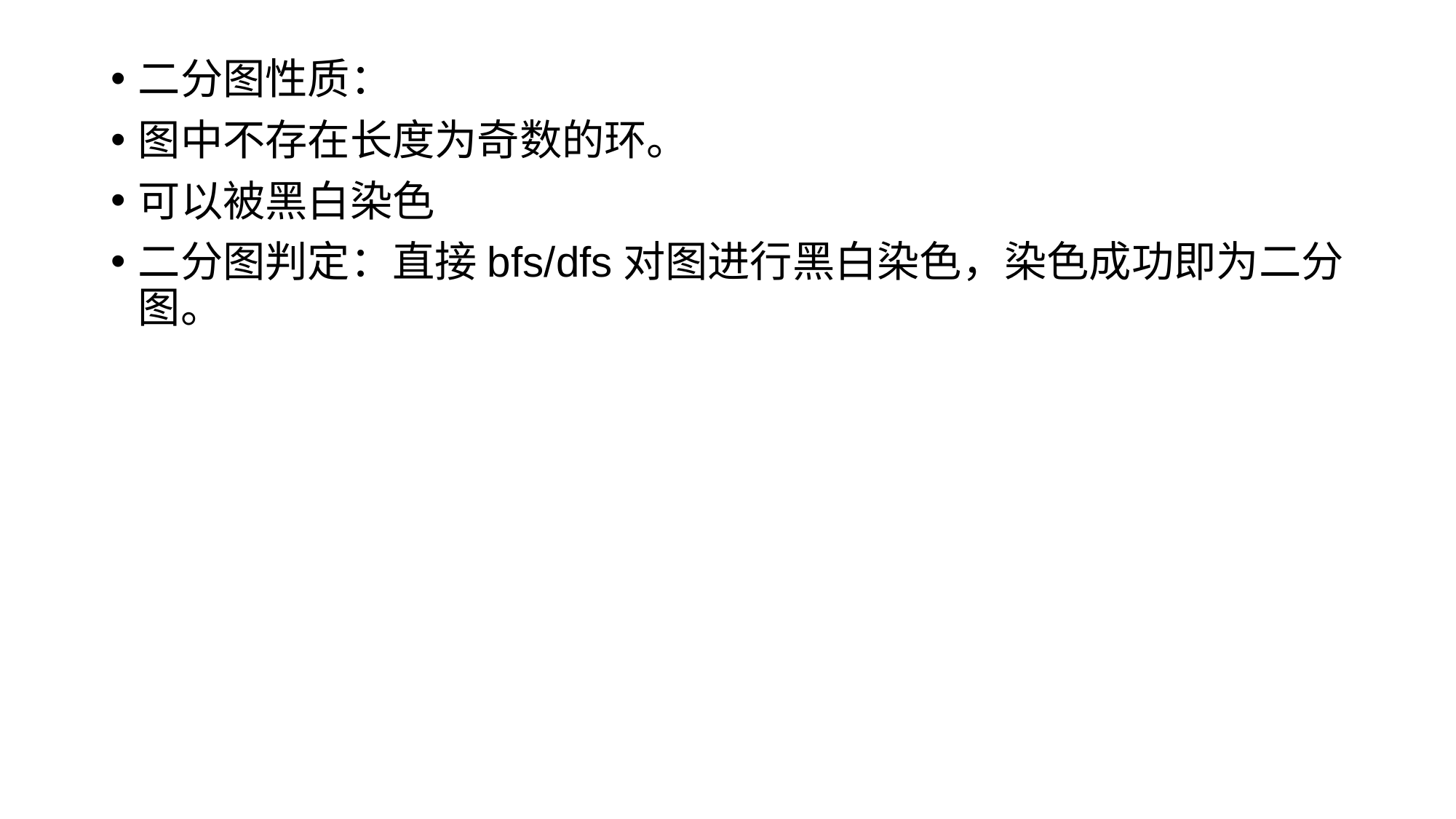

二分图性质：
图中不存在长度为奇数的环。
可以被黑白染色
二分图判定：直接bfs/dfs对图进行黑白染色，染色成功即为二分图。